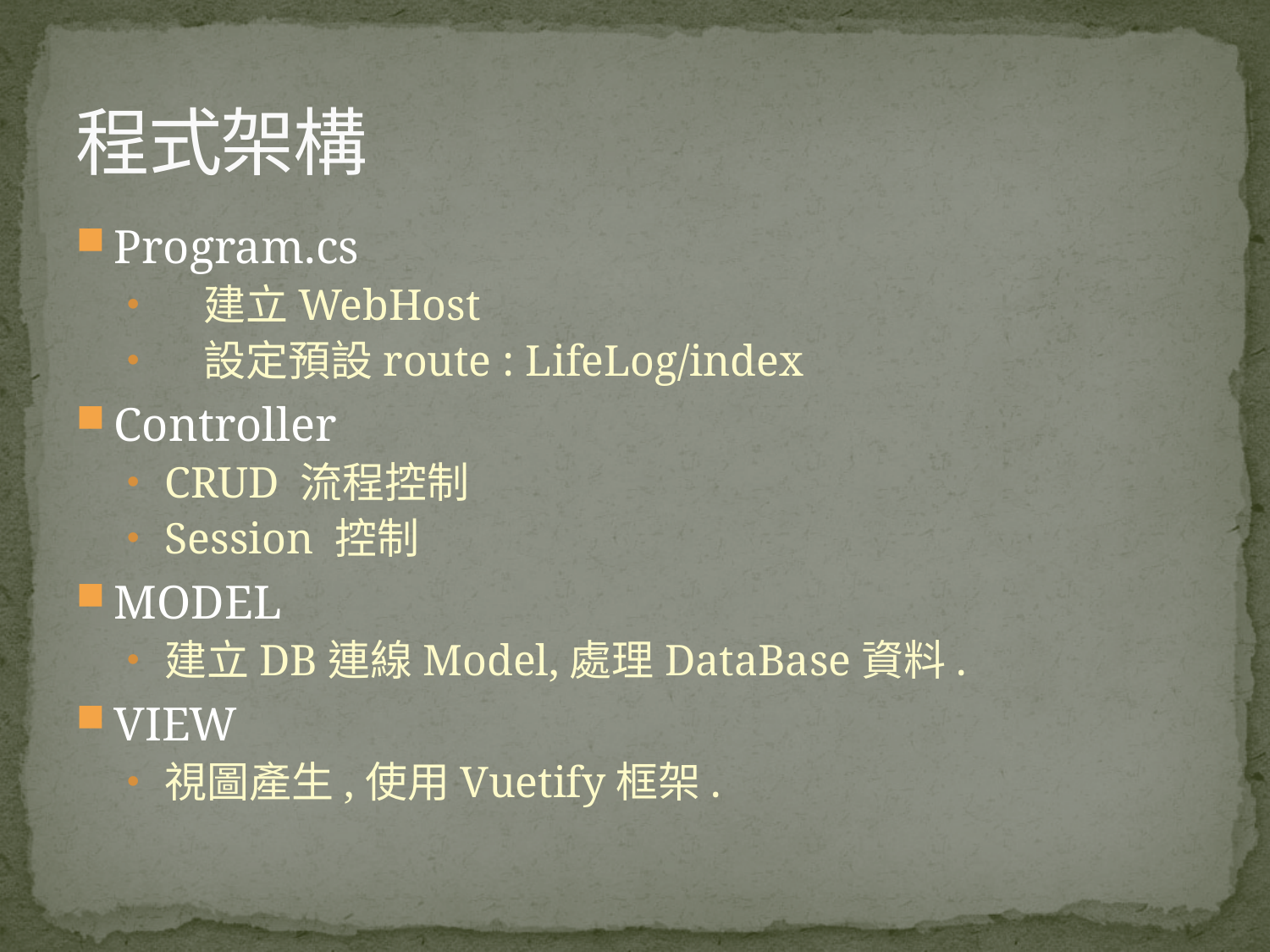

# 程式架構
Program.cs
   建立WebHost
   設定預設route : LifeLog/index
Controller
CRUD 流程控制
Session 控制
MODEL
建立DB連線Model,處理DataBase資料.
VIEW
視圖產生,使用Vuetify框架.